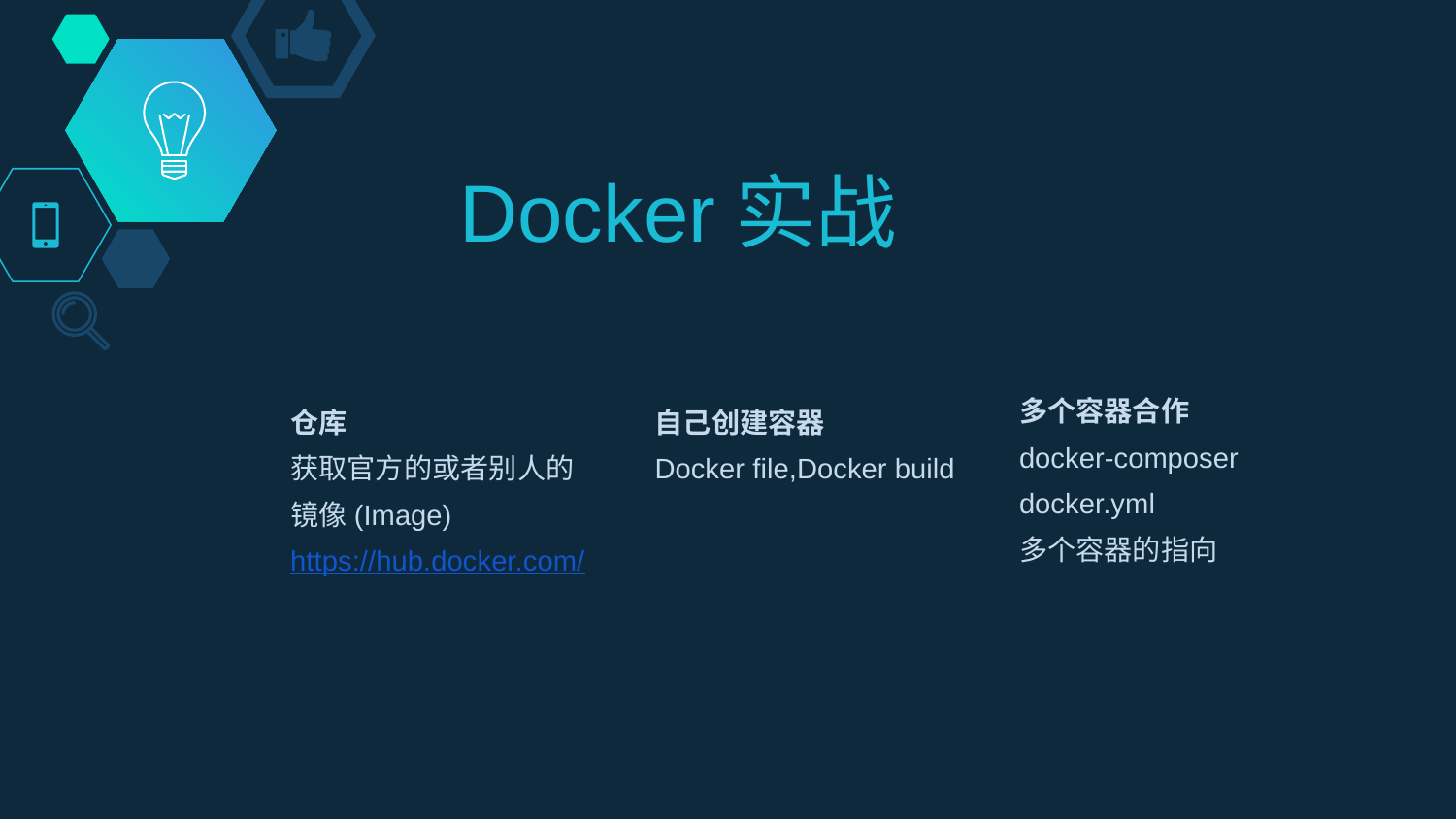

# Docker实战
多个容器合作
docker-composer
docker.yml
多个容器的指向

自己创建容器
Docker file,Docker build
仓库
获取官方的或者别人的
镜像(Image)
https://hub.docker.com/